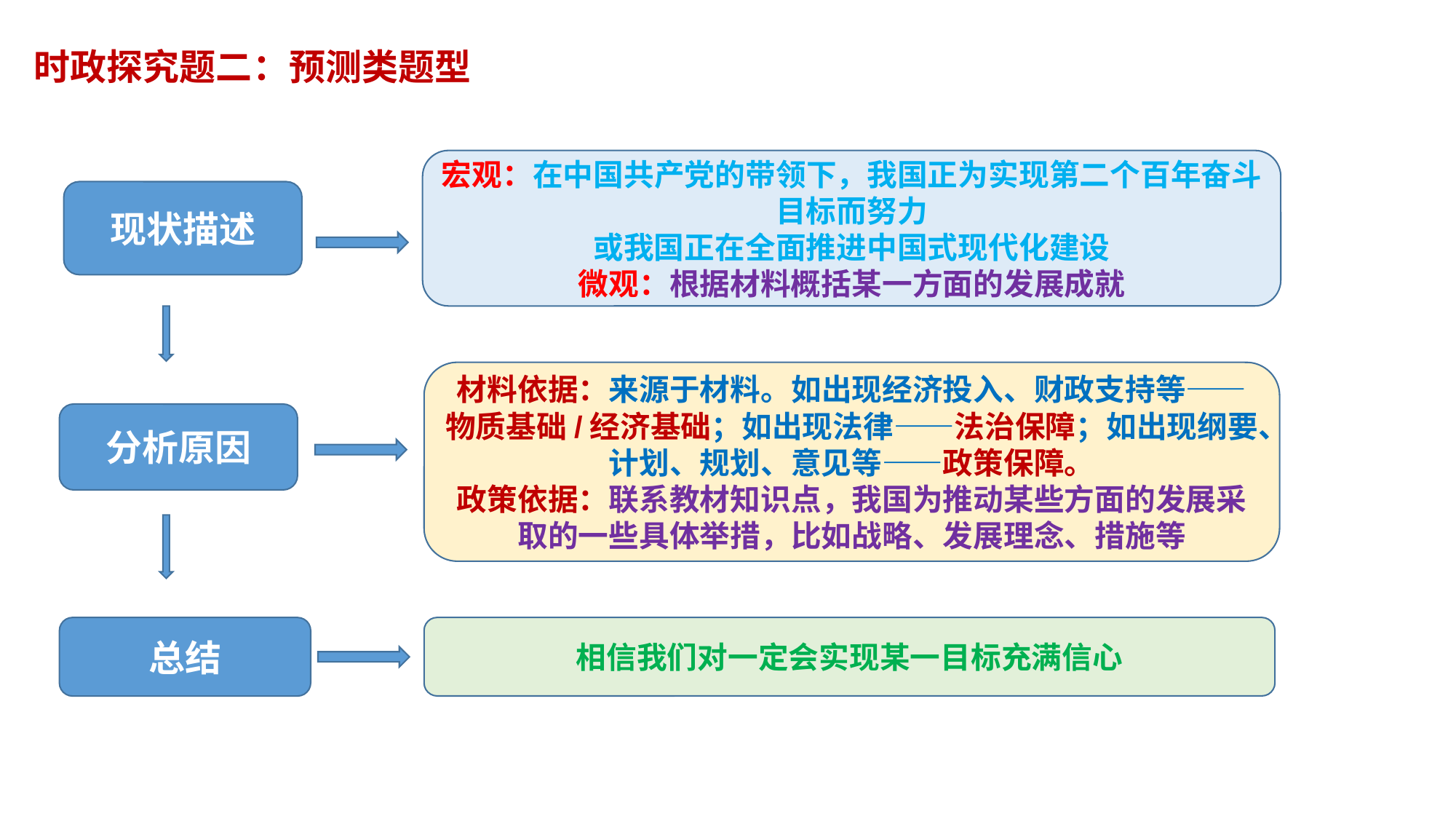

时政探究题二：预测类题型
宏观：在中国共产党的带领下，我国正为实现第二个百年奋斗目标而努力
或我国正在全面推进中国式现代化建设
微观：根据材料概括某一方面的发展成就
现状描述

材料依据：来源于材料。如出现经济投入、财政支持等——物质基础/经济基础；如出现法律——法治保障；如出现纲要、计划、规划、意见等——政策保障。
政策依据：联系教材知识点，我国为推动某些方面的发展采取的一些具体举措，比如战略、发展理念、措施等
分析原因

总结
相信我们对一定会实现某一目标充满信心